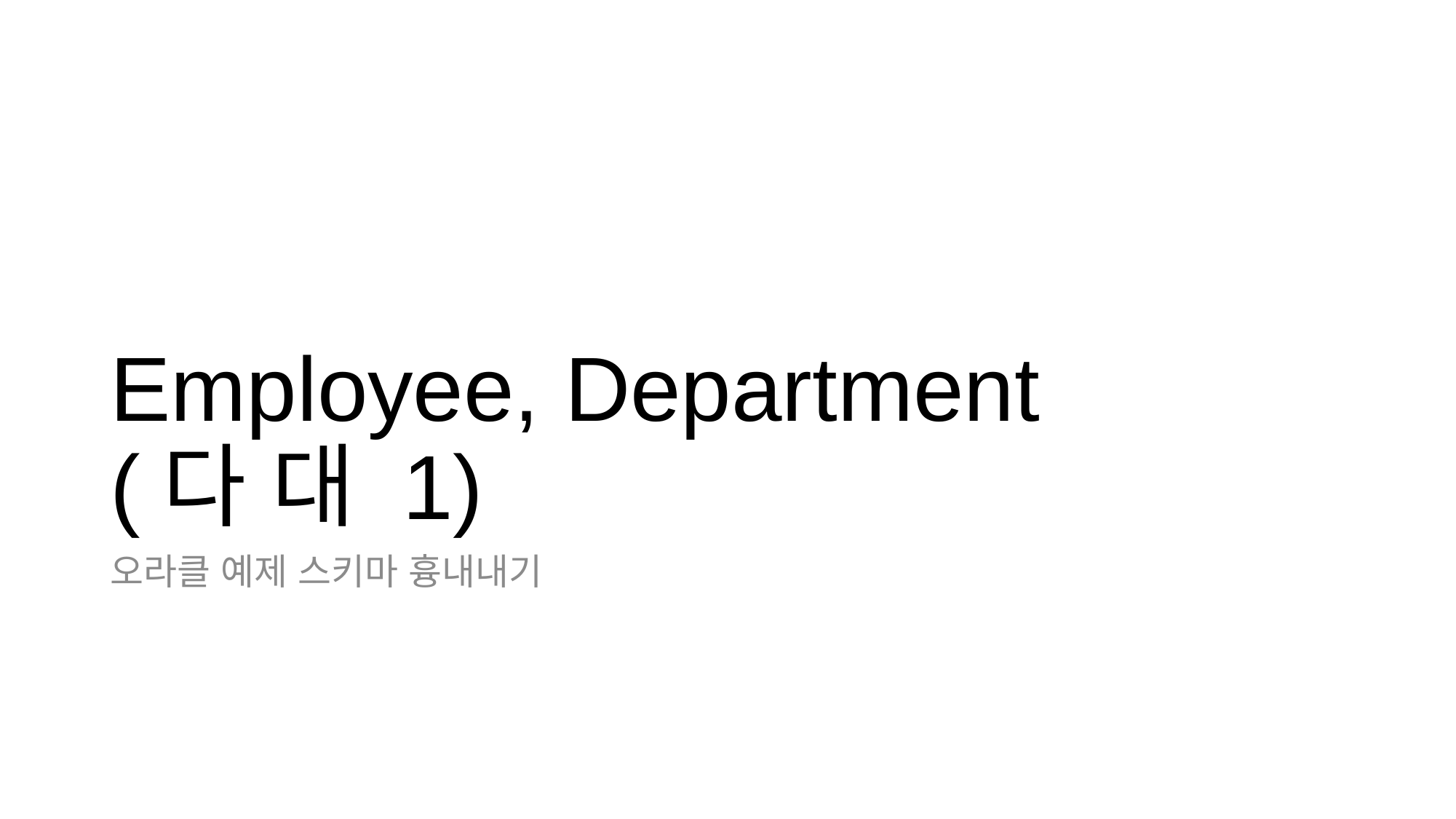

# Employee, Department (다 대 1)
오라클 예제 스키마 흉내내기